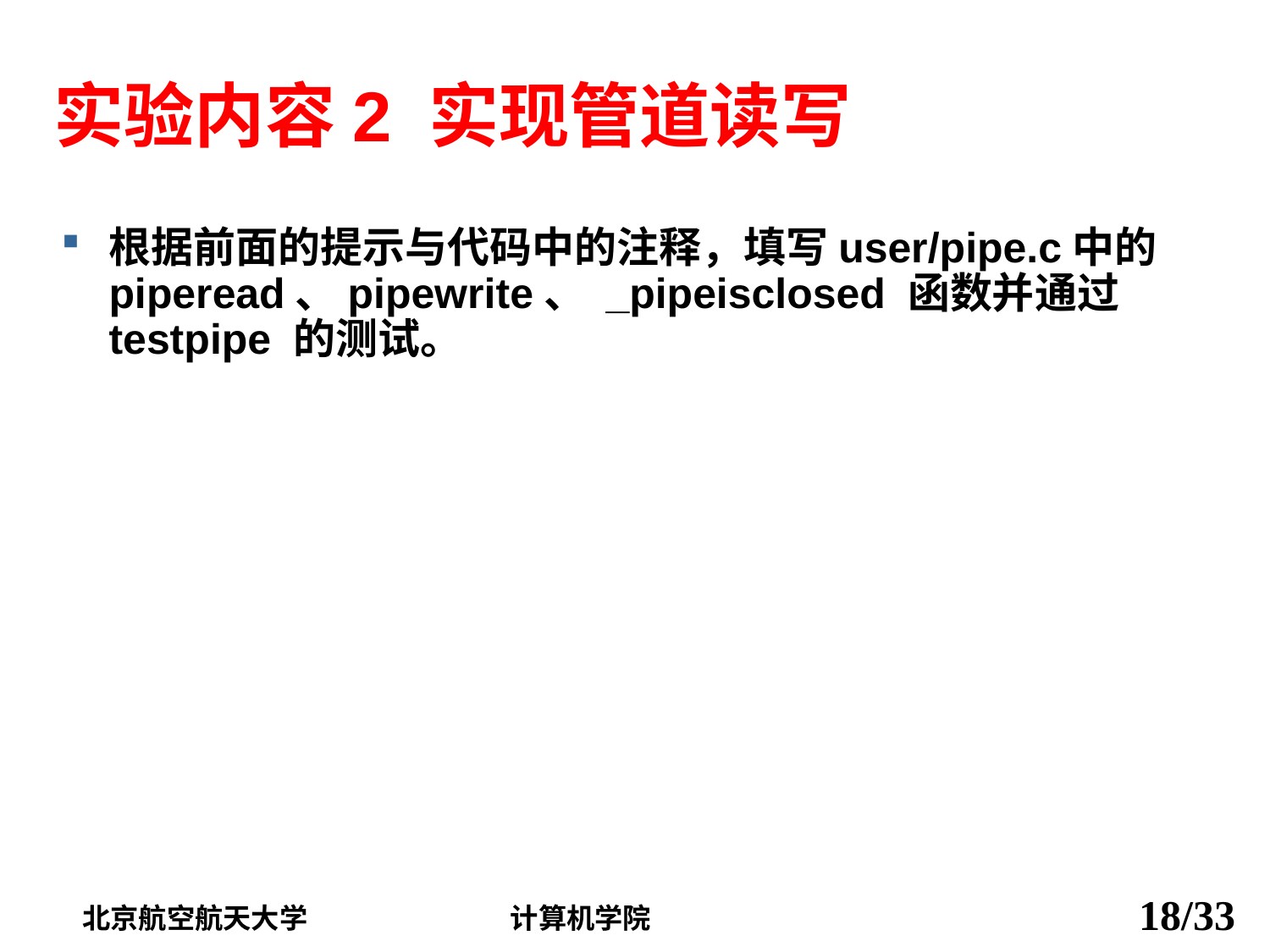

# 实验内容2 实现管道读写
根据前面的提示与代码中的注释，填写user/pipe.c中的piperead、pipewrite、 _pipeisclosed 函数并通过 testpipe 的测试。